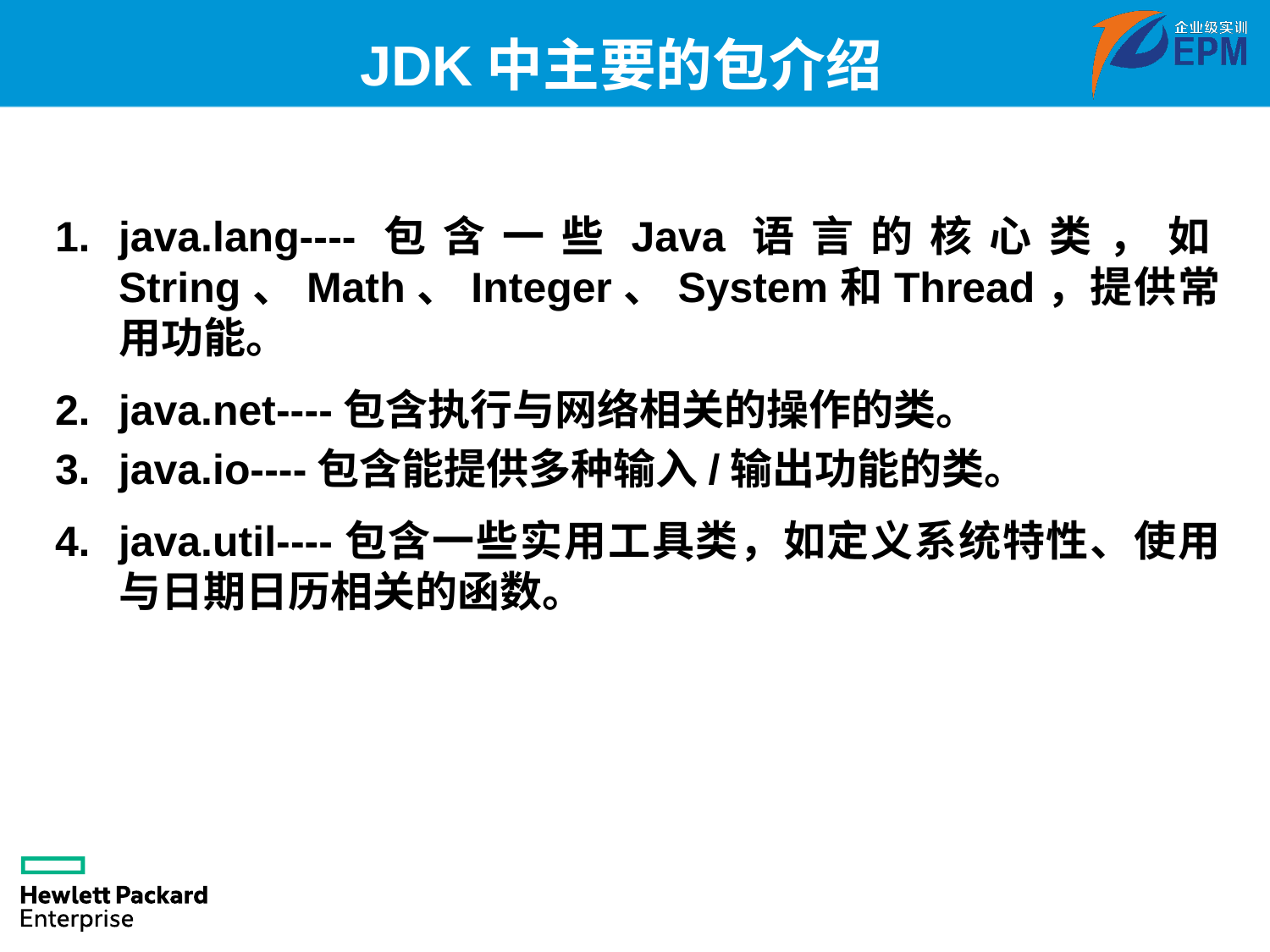

# JDK中主要的包介绍
java.lang----包含一些Java语言的核心类，如String、Math、Integer、System和Thread，提供常用功能。
java.net----包含执行与网络相关的操作的类。
java.io----包含能提供多种输入/输出功能的类。
java.util----包含一些实用工具类，如定义系统特性、使用与日期日历相关的函数。